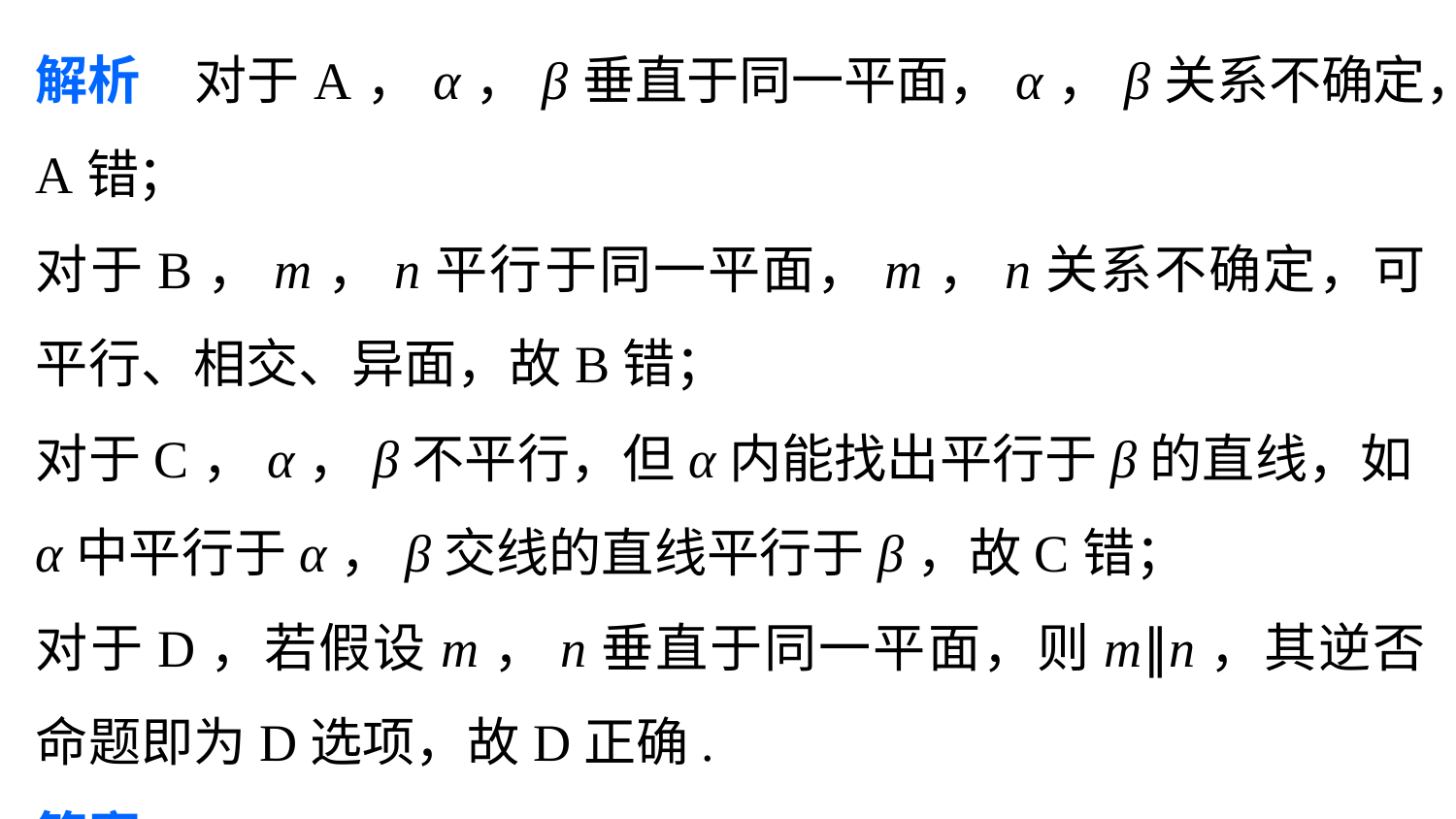

解析　对于A，α，β垂直于同一平面，α，β关系不确定，A错；
对于B，m，n平行于同一平面，m，n关系不确定，可平行、相交、异面，故B错；
对于C，α，β不平行，但α内能找出平行于β的直线，如α中平行于α，β交线的直线平行于β，故C错；
对于D，若假设m，n垂直于同一平面，则m∥n，其逆否命题即为D选项，故D正确.
答案　D